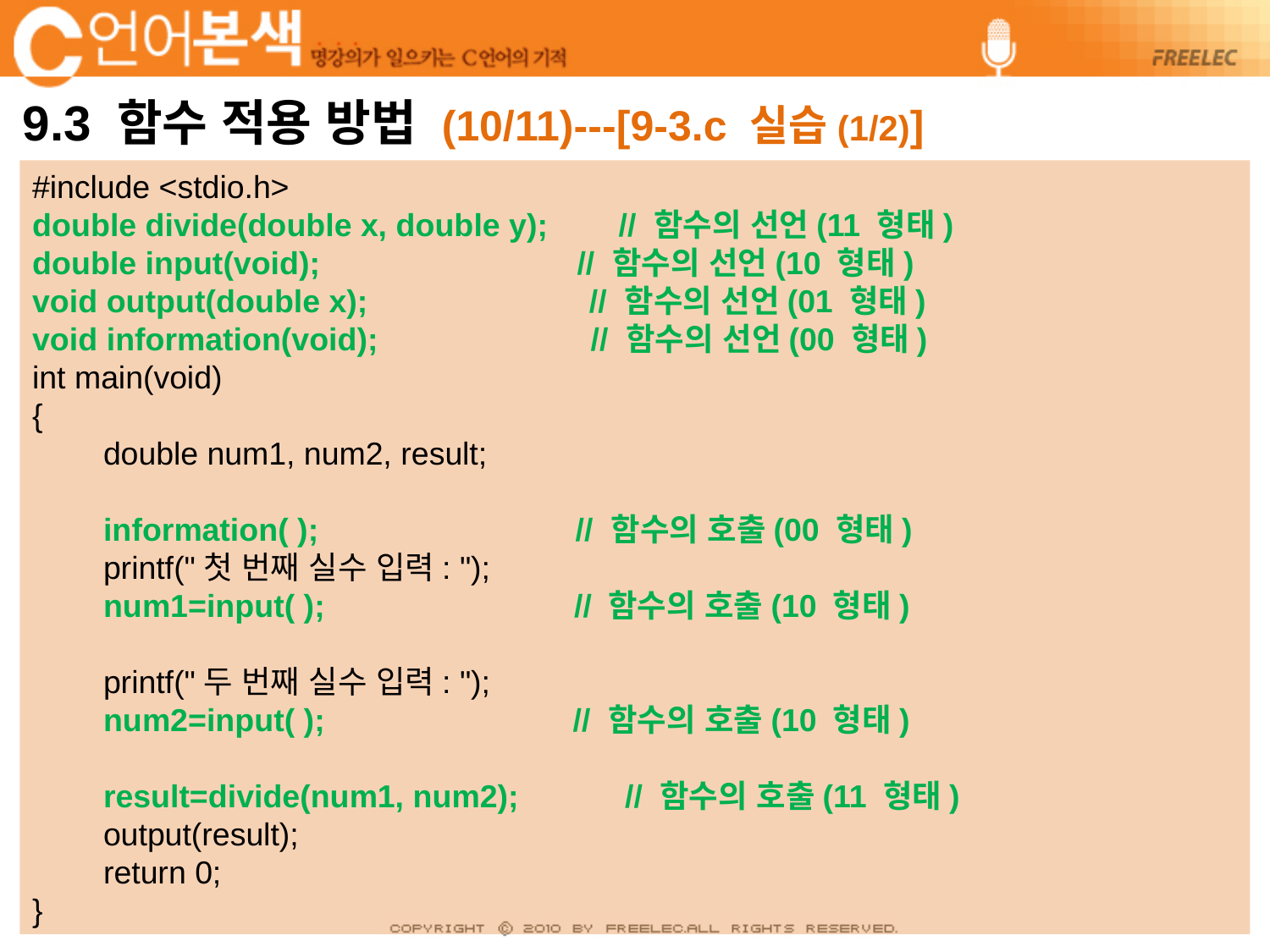

# 9.3 함수 적용 방법 (10/11)---[9-3.c 실습(1/2)]
#include <stdio.h>
double divide(double x, double y);        // 함수의 선언(11 형태)
double input(void);                             // 함수의 선언(10 형태)
void output(double x);                         // 함수의 선언(01 형태)
void information(void);                        // 함수의 선언(00 형태)
int main(void)
{
        double num1, num2, result;

        information( );                             // 함수의 호출(00 형태)
        printf("첫 번째 실수 입력: ");
        num1=input( );                            // 함수의 호출(10 형태)

        printf("두 번째 실수 입력: ");
        num2=input( );                            // 함수의 호출(10 형태)

        result=divide(num1, num2);            // 함수의 호출(11 형태)
        output(result);
        return 0;
}